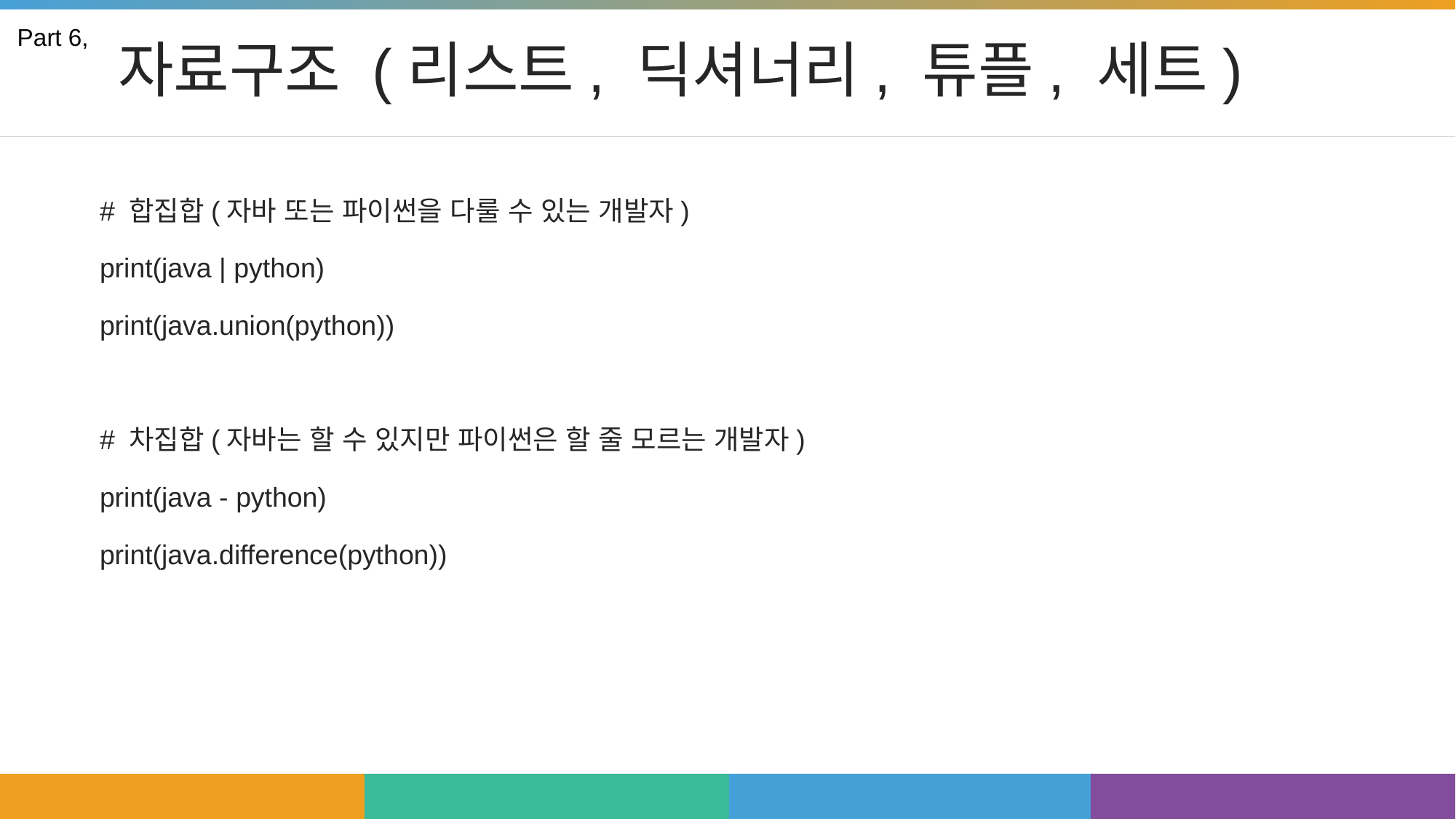

# 자료구조 (리스트, 딕셔너리, 튜플, 세트)
Part 6,
# 합집합(자바 또는 파이썬을 다룰 수 있는 개발자)
print(java | python)
print(java.union(python))

# 차집합(자바는 할 수 있지만 파이썬은 할 줄 모르는 개발자)
print(java - python)
print(java.difference(python))